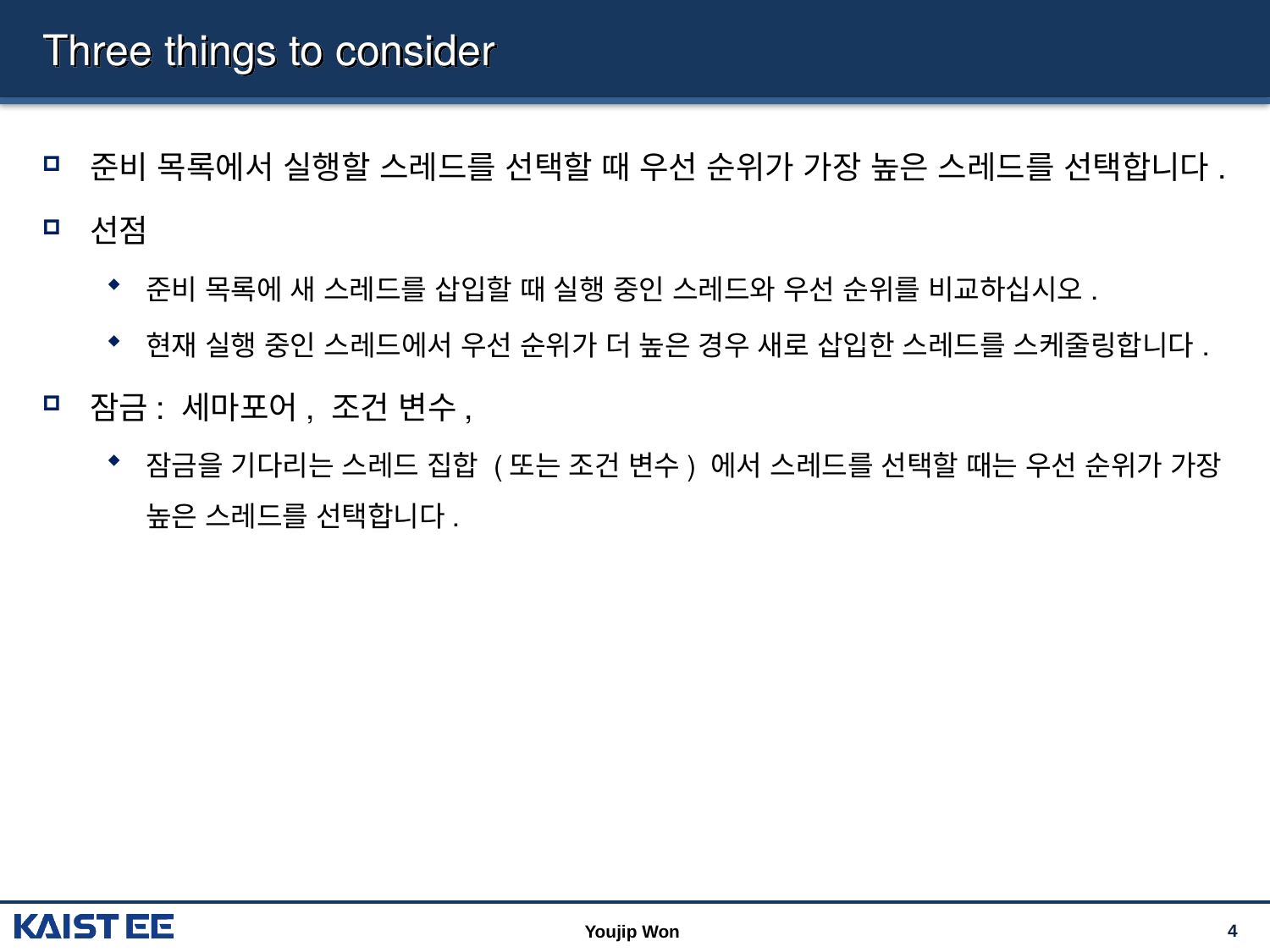

# Three things to consider
준비 목록에서 실행할 스레드를 선택할 때 우선 순위가 가장 높은 스레드를 선택합니다.
선점
준비 목록에 새 스레드를 삽입할 때 실행 중인 스레드와 우선 순위를 비교하십시오.
현재 실행 중인 스레드에서 우선 순위가 더 높은 경우 새로 삽입한 스레드를 스케줄링합니다.
잠금: 세마포어, 조건 변수,
잠금을 기다리는 스레드 집합 (또는 조건 변수) 에서 스레드를 선택할 때는 우선 순위가 가장 높은 스레드를 선택합니다.

Youjip Won
4